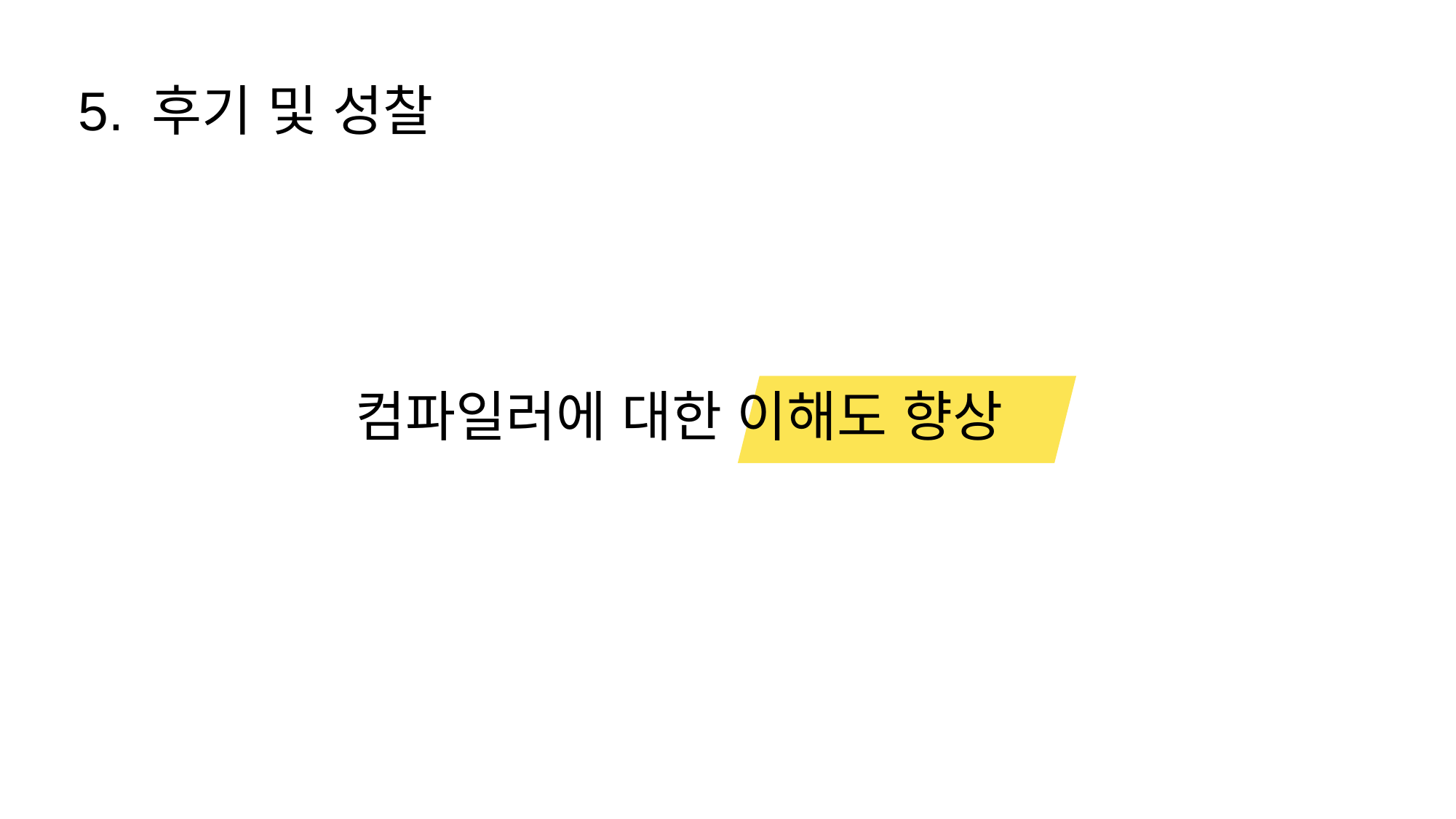

# 5. 후기 및 성찰
컴파일러에 대한 이해도 향상